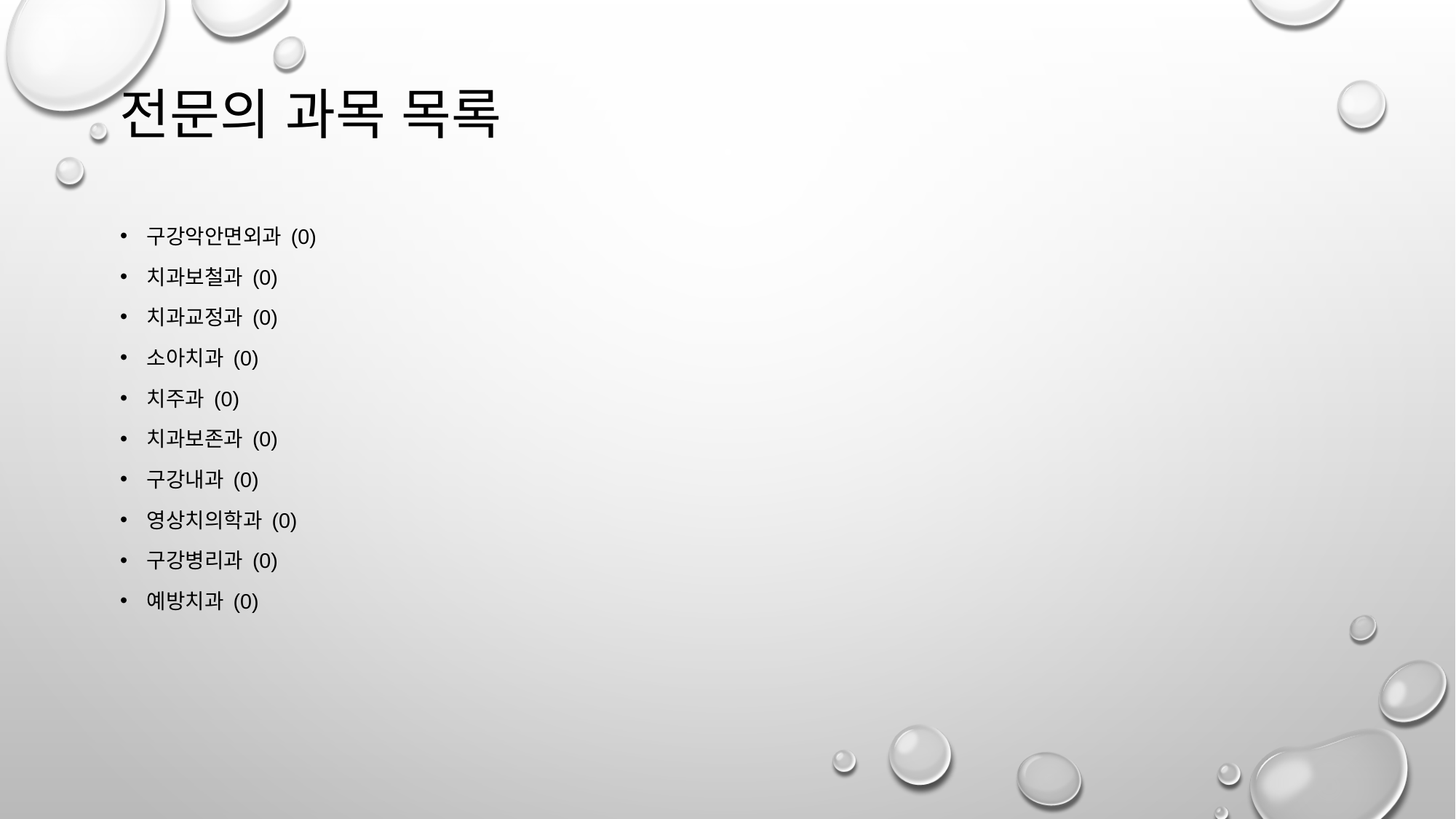

# 전문의 과목 목록
구강악안면외과 (0)
치과보철과 (0)
치과교정과 (0)
소아치과 (0)
치주과 (0)
치과보존과 (0)
구강내과 (0)
영상치의학과 (0)
구강병리과 (0)
예방치과 (0)